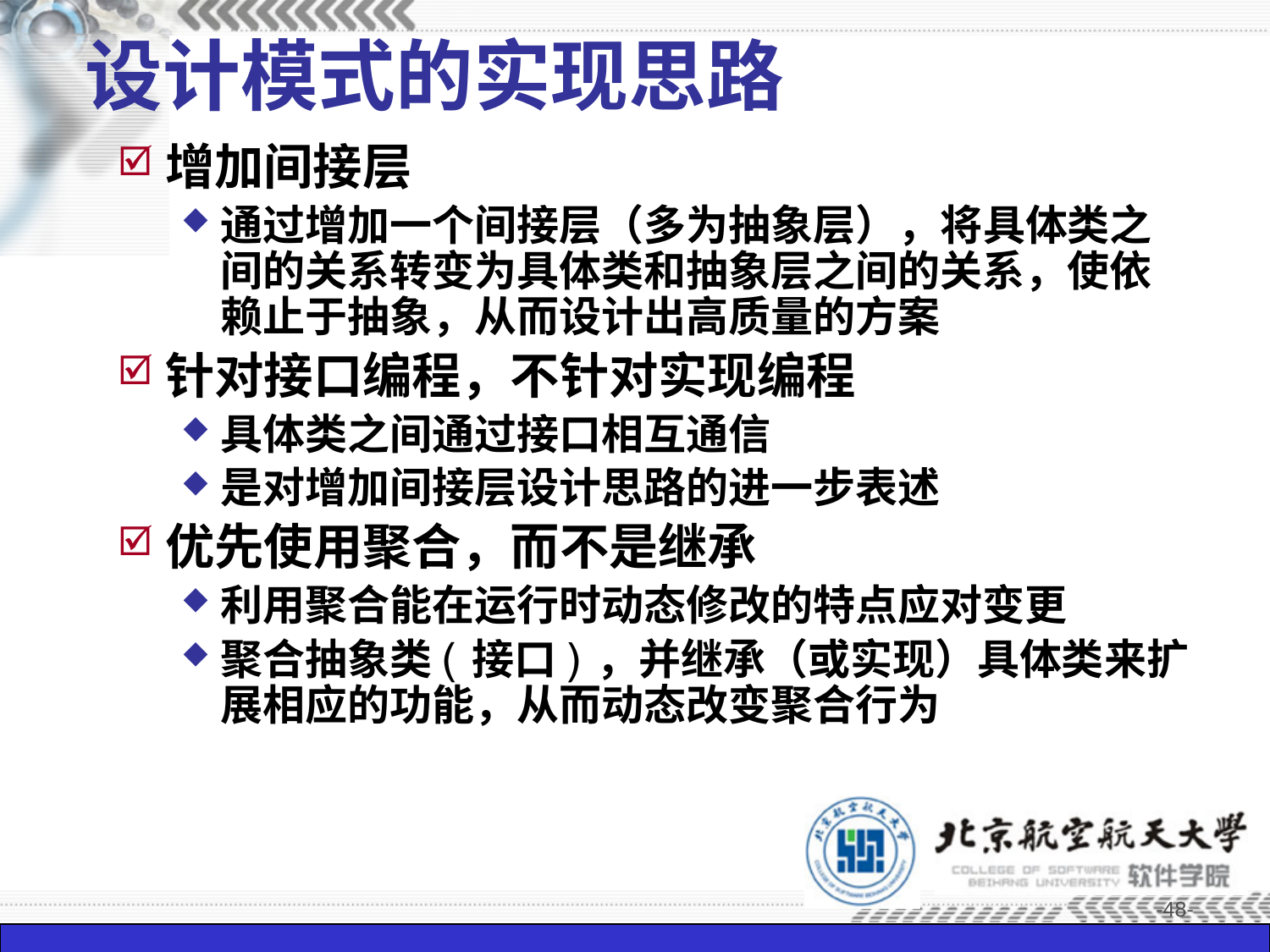

# 设计模式的实现思路
增加间接层
通过增加一个间接层（多为抽象层），将具体类之间的关系转变为具体类和抽象层之间的关系，使依赖止于抽象，从而设计出高质量的方案
针对接口编程，不针对实现编程
具体类之间通过接口相互通信
是对增加间接层设计思路的进一步表述
优先使用聚合，而不是继承
利用聚合能在运行时动态修改的特点应对变更
聚合抽象类(接口)，并继承（或实现）具体类来扩展相应的功能，从而动态改变聚合行为
-48-